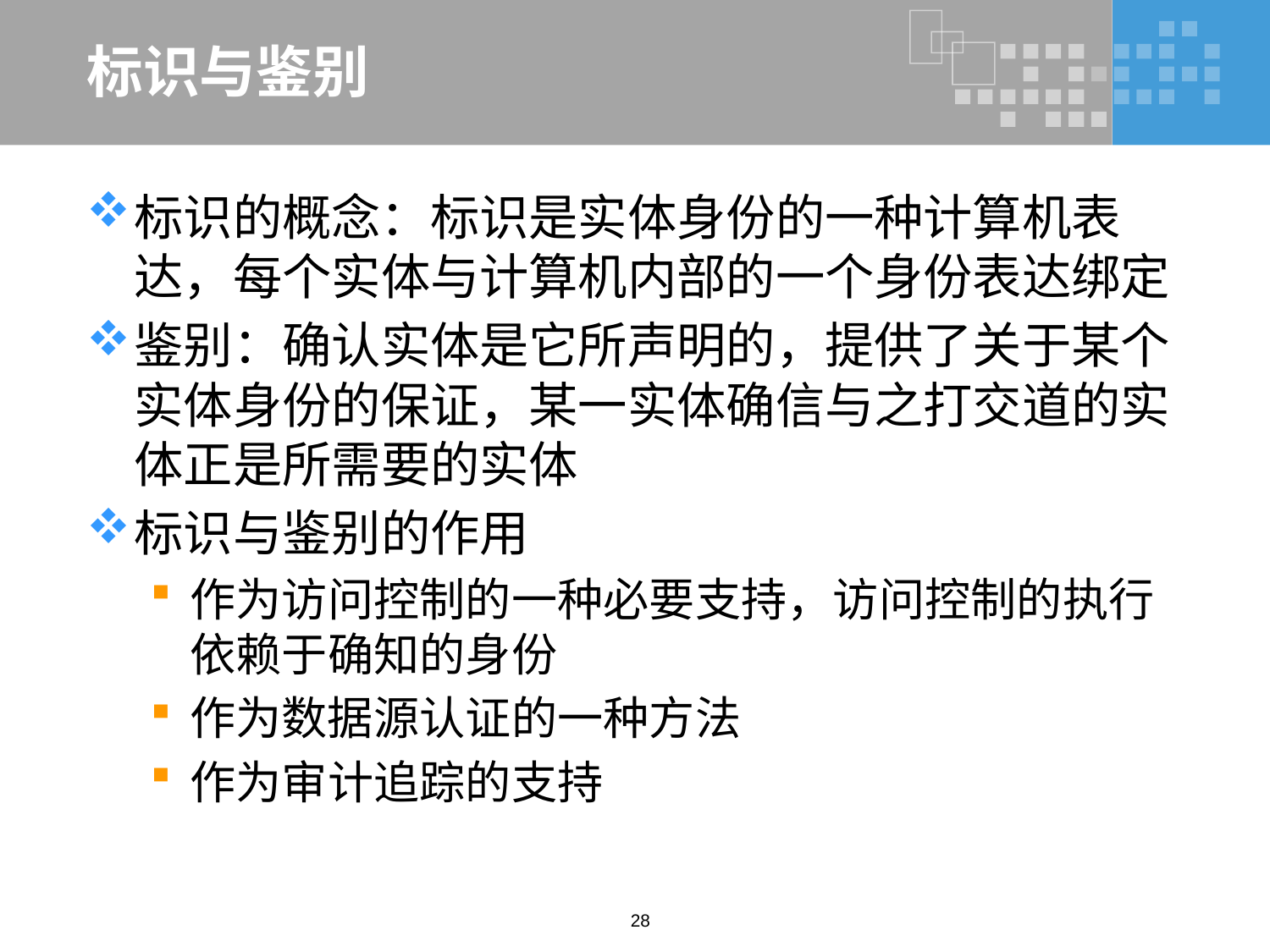

# 标识与鉴别
标识的概念：标识是实体身份的一种计算机表达，每个实体与计算机内部的一个身份表达绑定
鉴别：确认实体是它所声明的，提供了关于某个实体身份的保证，某一实体确信与之打交道的实体正是所需要的实体
标识与鉴别的作用
作为访问控制的一种必要支持，访问控制的执行依赖于确知的身份
作为数据源认证的一种方法
作为审计追踪的支持

28